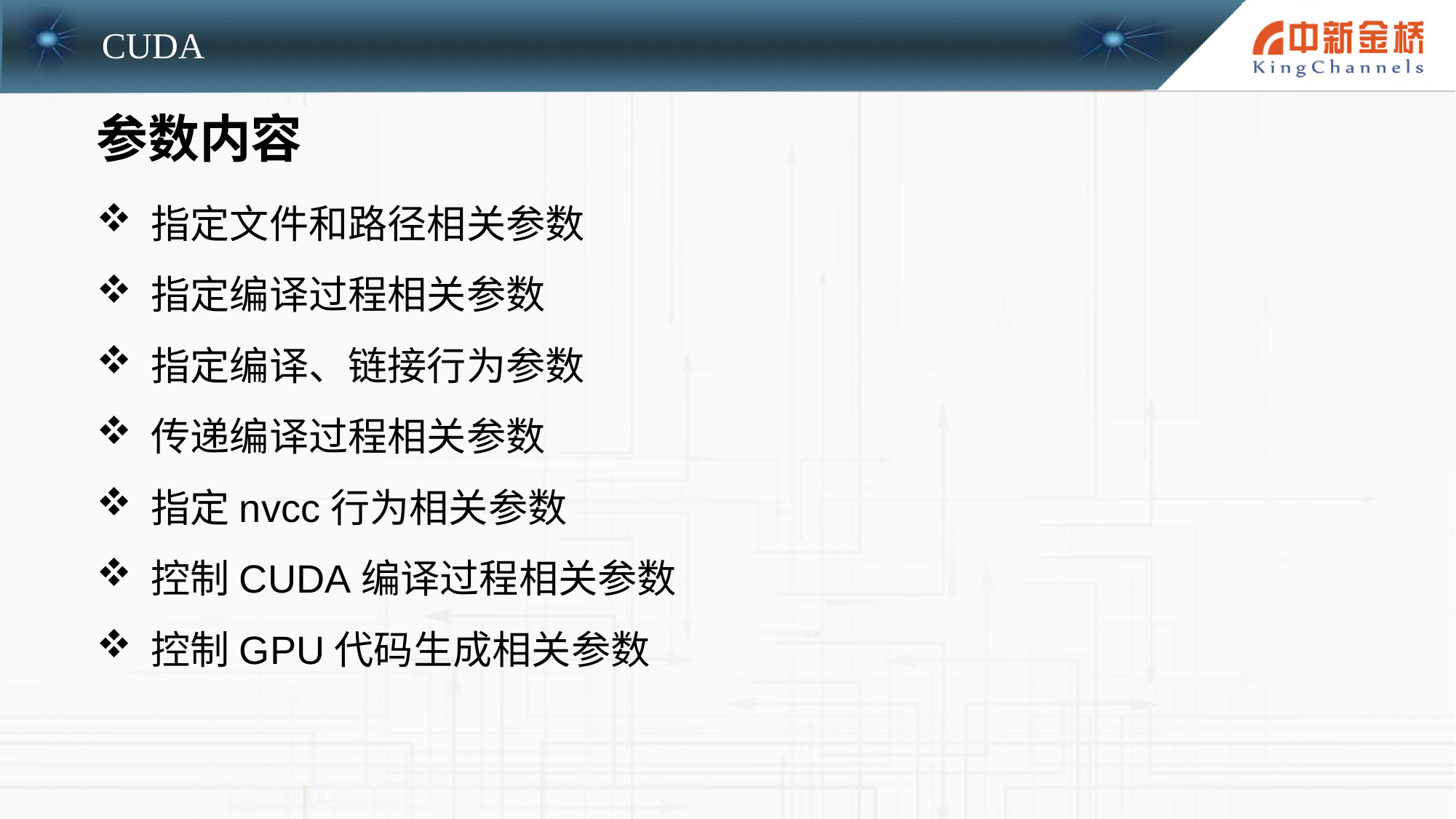

参数内容
指定文件和路径相关参数
指定编译过程相关参数
指定编译、链接行为参数
传递编译过程相关参数
指定nvcc行为相关参数
控制CUDA编译过程相关参数
控制GPU代码生成相关参数